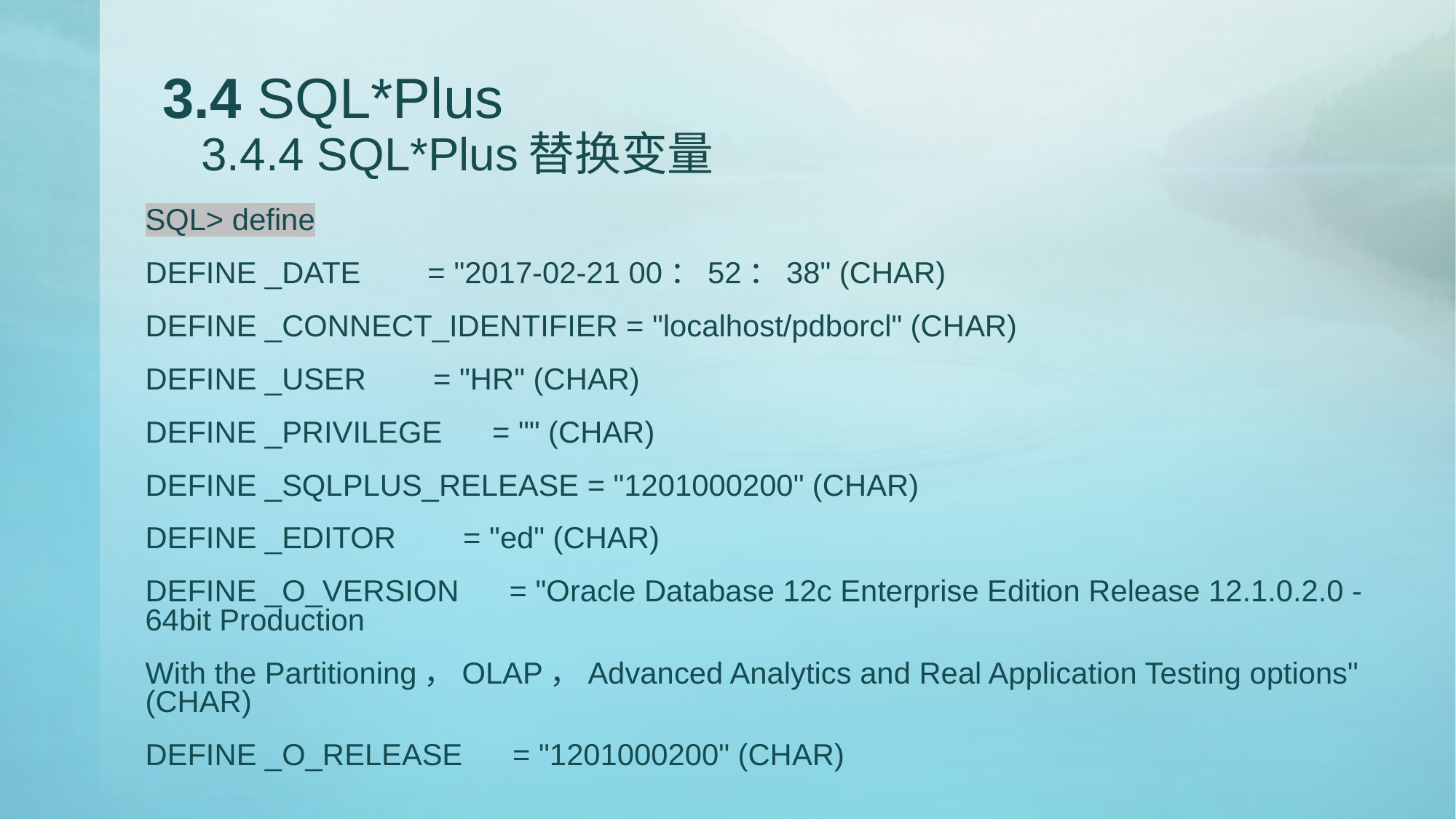

# 3.4 SQL*Plus 3.4.4 SQL*Plus替换变量
SQL> define
DEFINE _DATE        = "2017-02-21 00：52：38" (CHAR)
DEFINE _CONNECT_IDENTIFIER = "localhost/pdborcl" (CHAR)
DEFINE _USER        = "HR" (CHAR)
DEFINE _PRIVILEGE      = "" (CHAR)
DEFINE _SQLPLUS_RELEASE = "1201000200" (CHAR)
DEFINE _EDITOR        = "ed" (CHAR)
DEFINE _O_VERSION      = "Oracle Database 12c Enterprise Edition Release 12.1.0.2.0 - 64bit Production
With the Partitioning，OLAP，Advanced Analytics and Real Application Testing options" (CHAR)
DEFINE _O_RELEASE      = "1201000200" (CHAR)